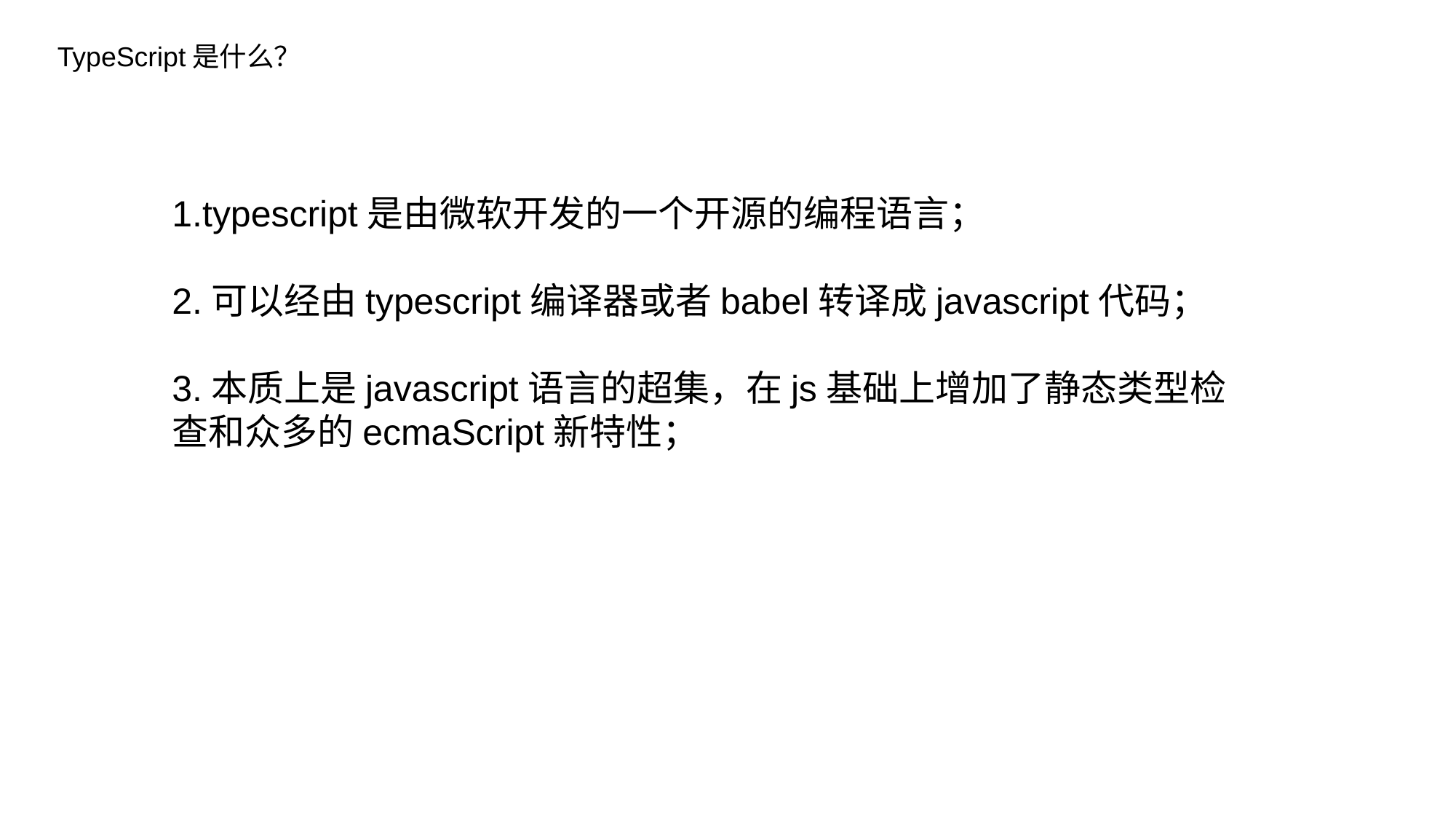

TypeScript是什么？
1.typescript是由微软开发的一个开源的编程语言；

2.可以经由typescript编译器或者babel转译成javascript代码；

3.本质上是javascript语言的超集，在js基础上增加了静态类型检查和众多的ecmaScript新特性；